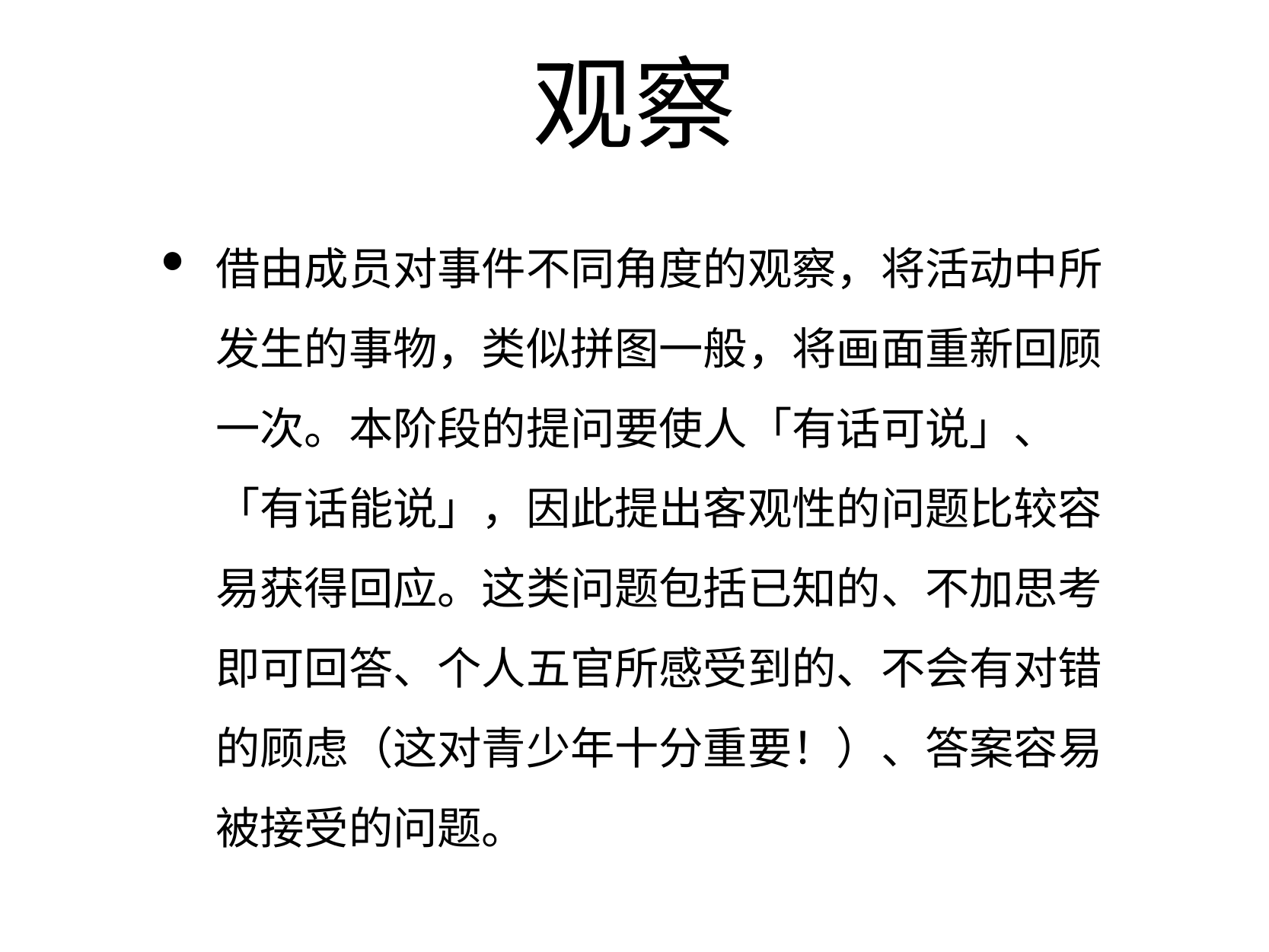

# 观察
借由成员对事件不同角度的观察，将活动中所发生的事物，类似拼图一般，将画面重新回顾一次。本阶段的提问要使人「有话可说」、「有话能说」，因此提出客观性的问题比较容易获得回应。这类问题包括已知的、不加思考即可回答、个人五官所感受到的、不会有对错的顾虑（这对青少年十分重要！）、答案容易被接受的问题。